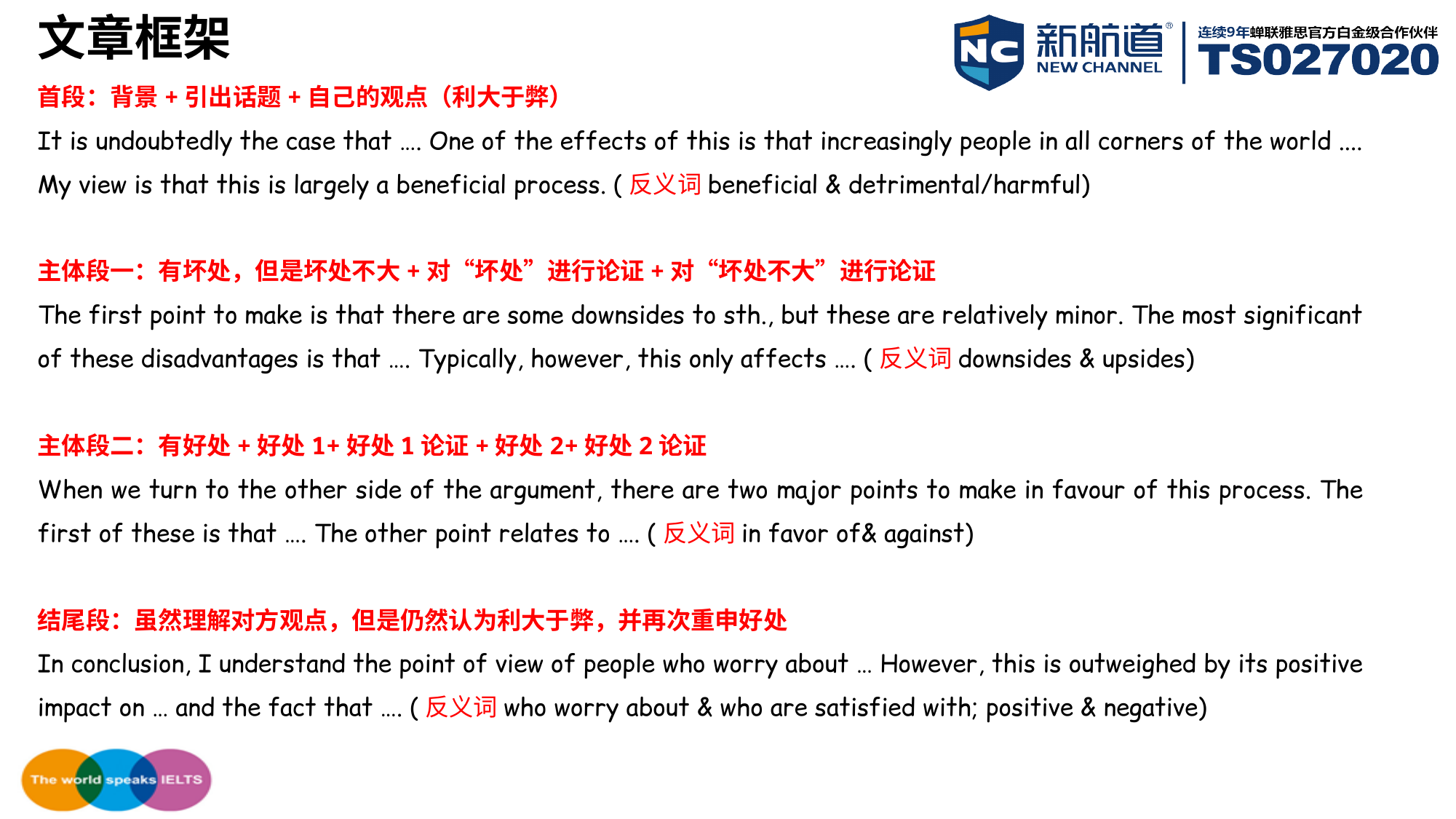

文章框架

首段：背景+引出话题+自己的观点（利大于弊）
It is undoubtedly the case that …. One of the effects of this is that increasingly people in all corners of the world .... My view is that this is largely a beneficial process. (反义词beneficial & detrimental/harmful)

主体段一：有坏处，但是坏处不大+对“坏处”进行论证+对“坏处不大”进行论证
The first point to make is that there are some downsides to sth., but these are relatively minor. The most significant of these disadvantages is that …. Typically, however, this only affects …. (反义词downsides & upsides)

主体段二：有好处+好处1+好处1论证+好处2+好处2论证
When we turn to the other side of the argument, there are two major points to make in favour of this process. The first of these is that …. The other point relates to …. (反义词in favor of& against)

结尾段：虽然理解对方观点，但是仍然认为利大于弊，并再次重申好处
In conclusion, I understand the point of view of people who worry about … However, this is outweighed by its positive impact on … and the fact that …. (反义词who worry about & who are satisfied with; positive & negative)